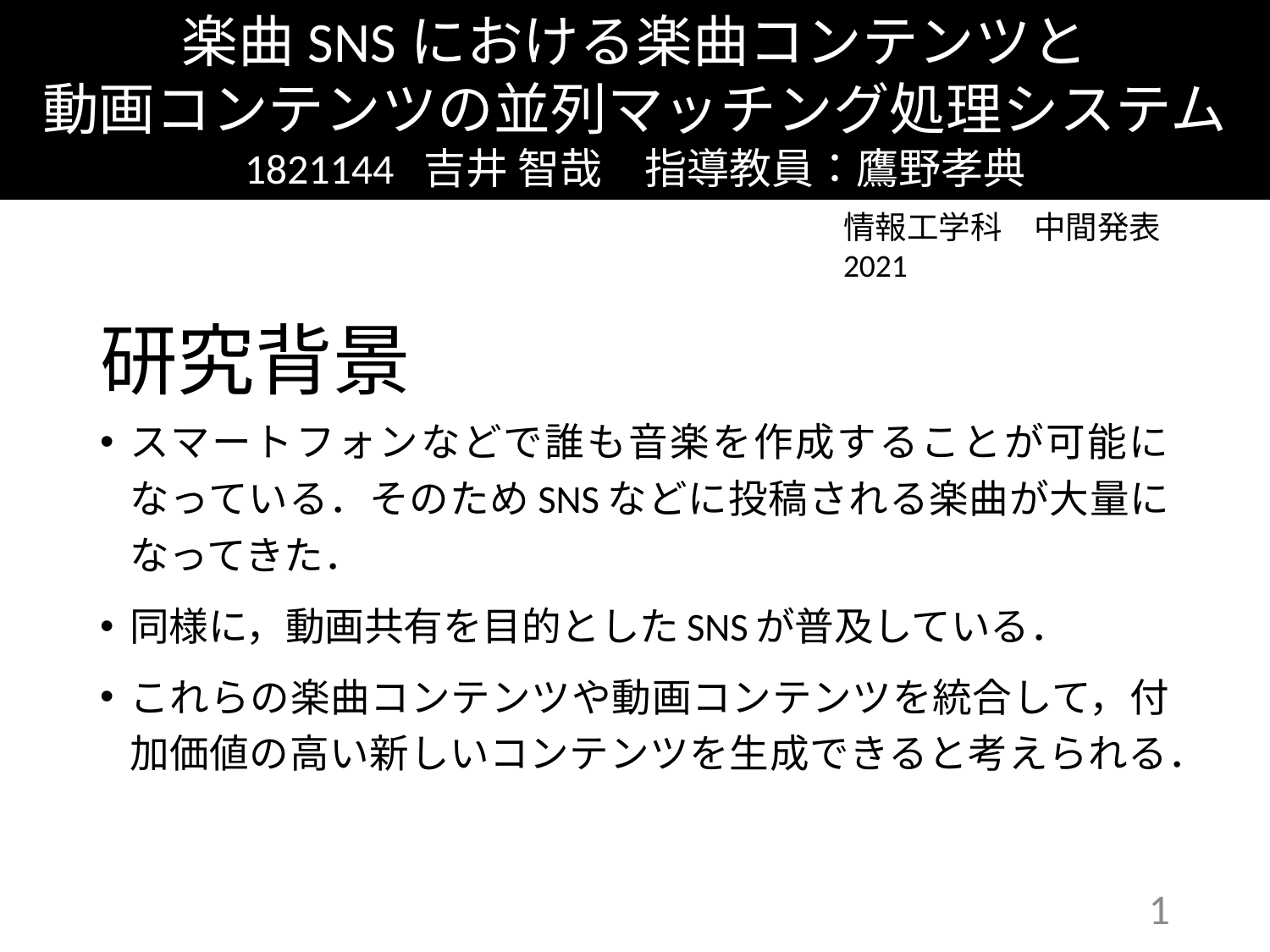

楽曲SNSにおける楽曲コンテンツと
動画コンテンツの並列マッチング処理システム
1821144  吉井 智哉　指導教員：鷹野孝典
情報工学科　中間発表　2021
# 研究背景
スマートフォンなどで誰も音楽を作成することが可能になっている．そのためSNSなどに投稿される楽曲が大量になってきた．
同様に，動画共有を目的としたSNSが普及している．
これらの楽曲コンテンツや動画コンテンツを統合して，付加価値の高い新しいコンテンツを生成できると考えられる．

1